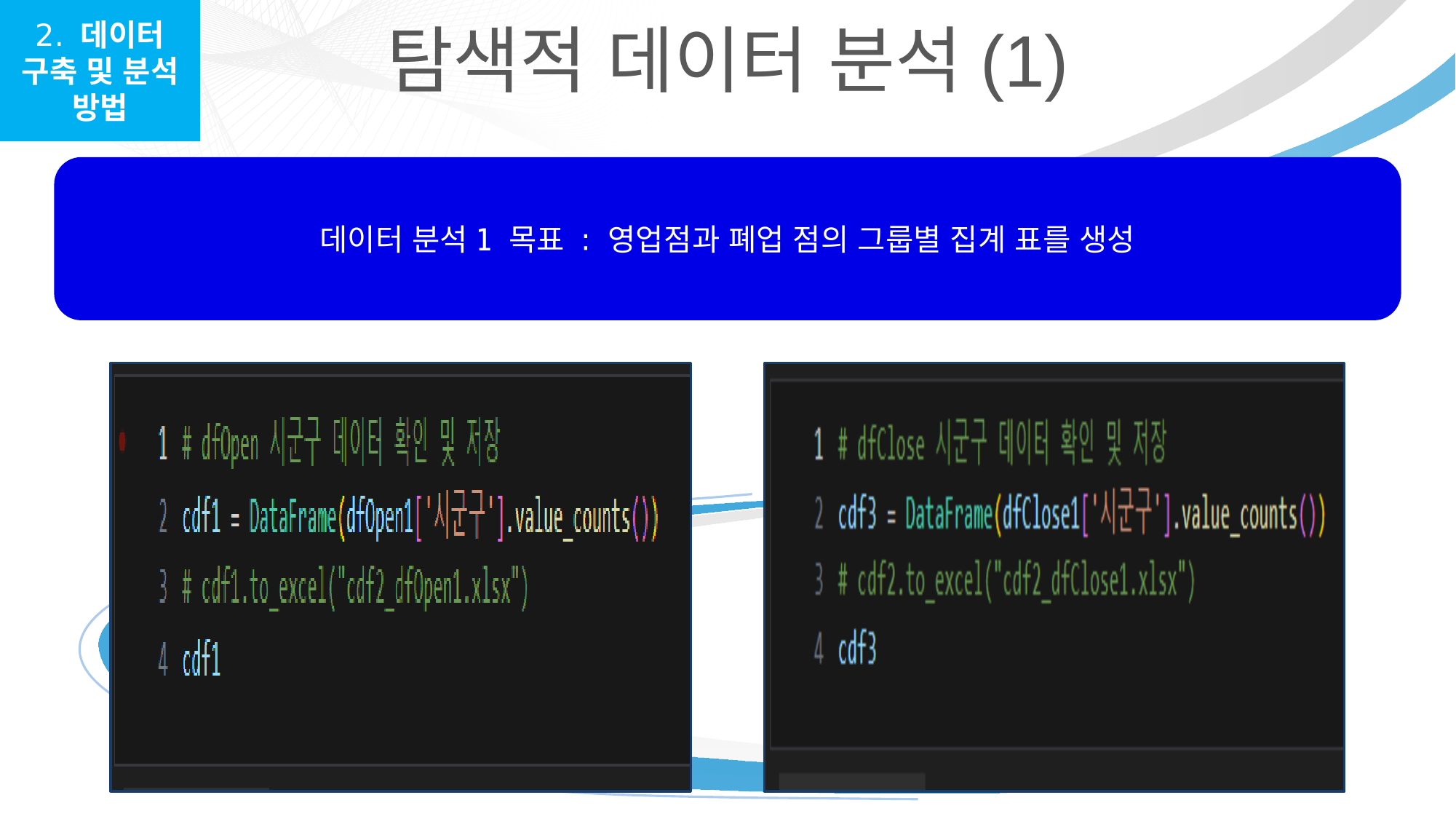

2. 데이터 구축 및 분석 방법
탐색적 데이터 분석(1)
데이터 분석1 목표 : 영업점과 폐업 점의 그룹별 집계 표를 생성